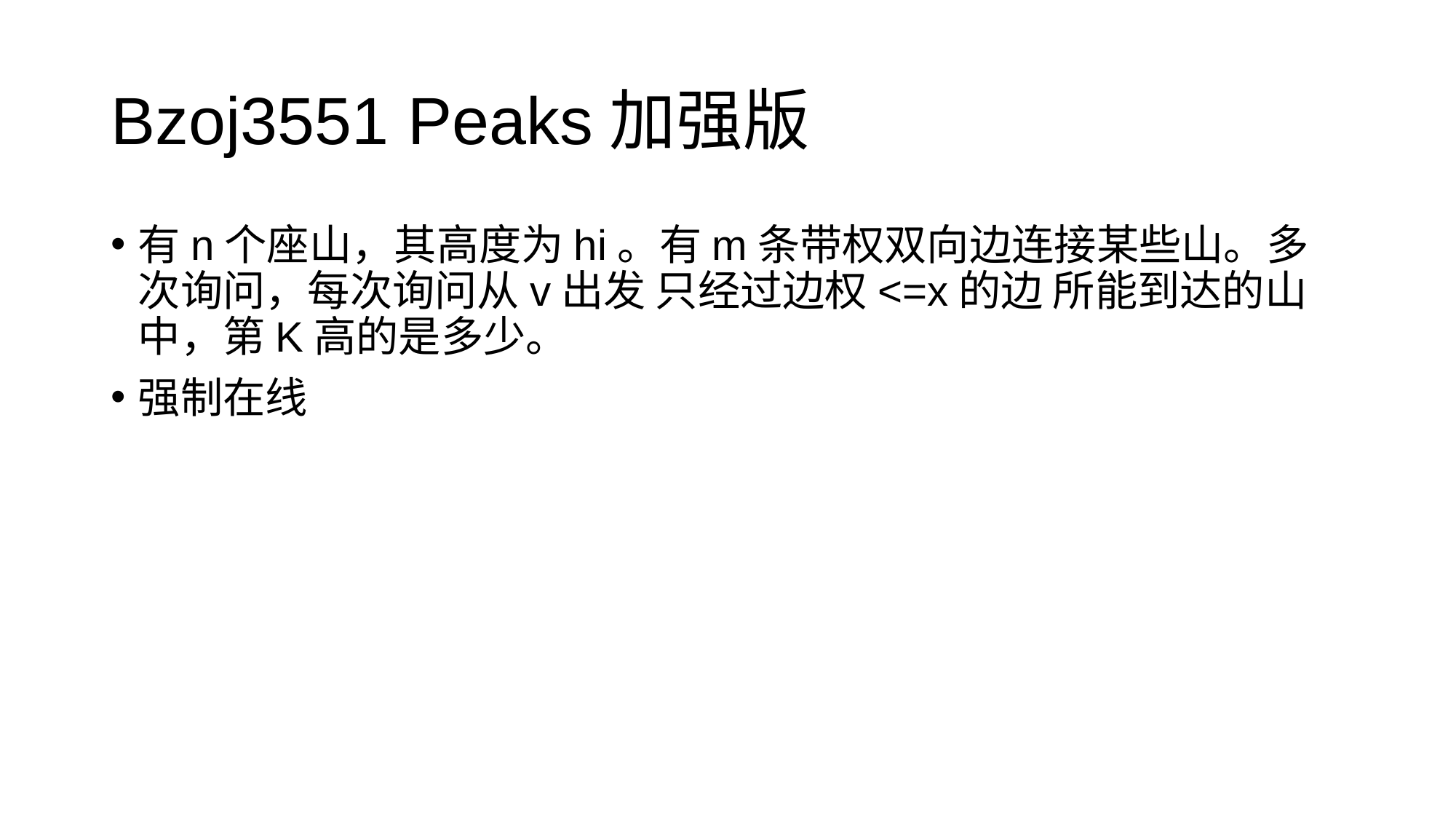

# Bzoj3551 Peaks加强版
有n个座山，其高度为hi。有m条带权双向边连接某些山。多次询问，每次询问从v出发 只经过边权<=x的边 所能到达的山中，第K高的是多少。
强制在线